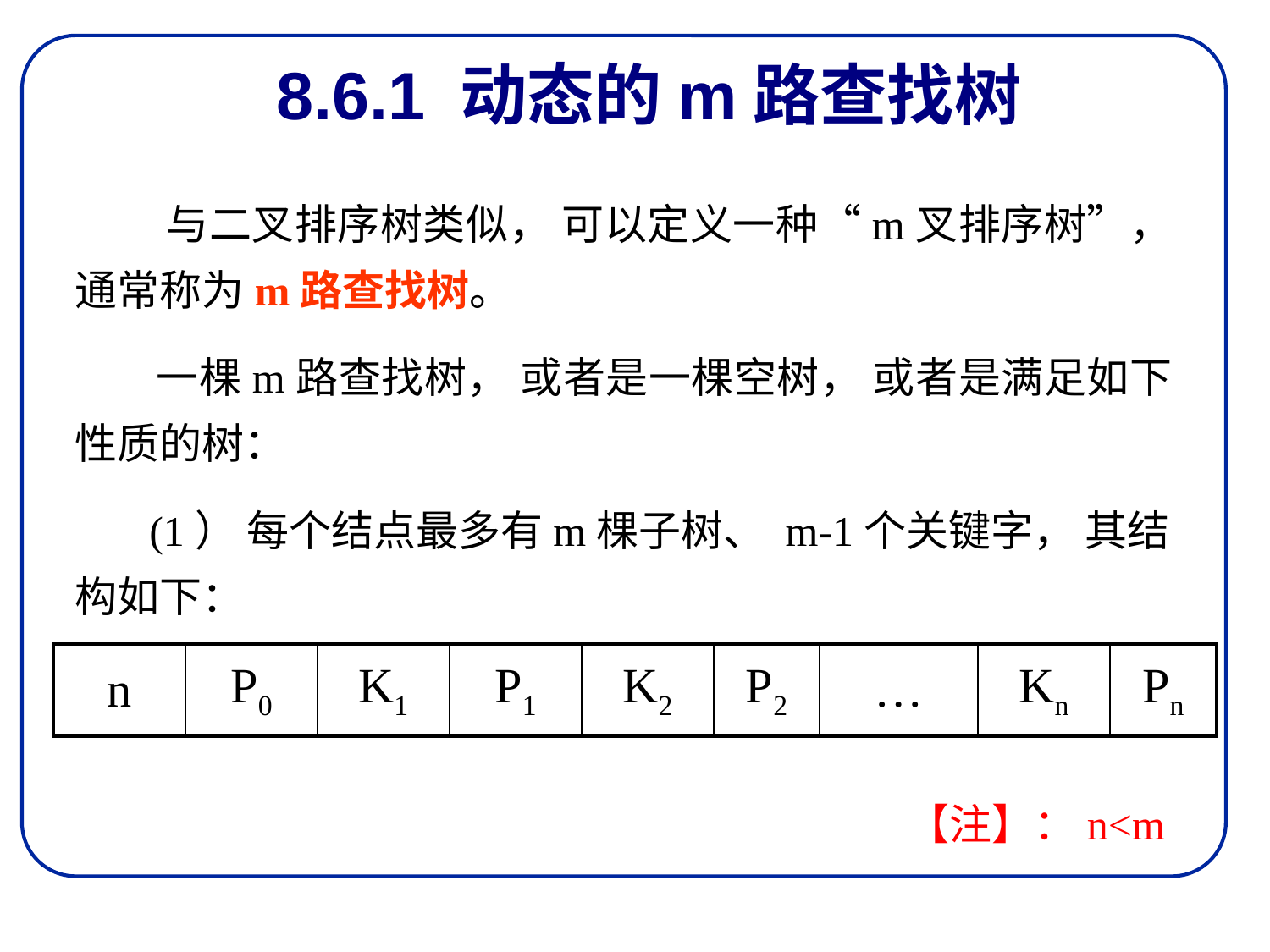

# 8.6.1 动态的m路查找树
        与二叉排序树类似， 可以定义一种“m叉排序树”， 通常称为m路查找树。
       一棵m路查找树， 或者是一棵空树， 或者是满足如下性质的树：
       (1） 每个结点最多有m棵子树、 m-1个关键字， 其结构如下：

| n | P0 | K1 | P1 | K2 | P2 | … | Kn | Pn |
| --- | --- | --- | --- | --- | --- | --- | --- | --- |
【注】：n<m